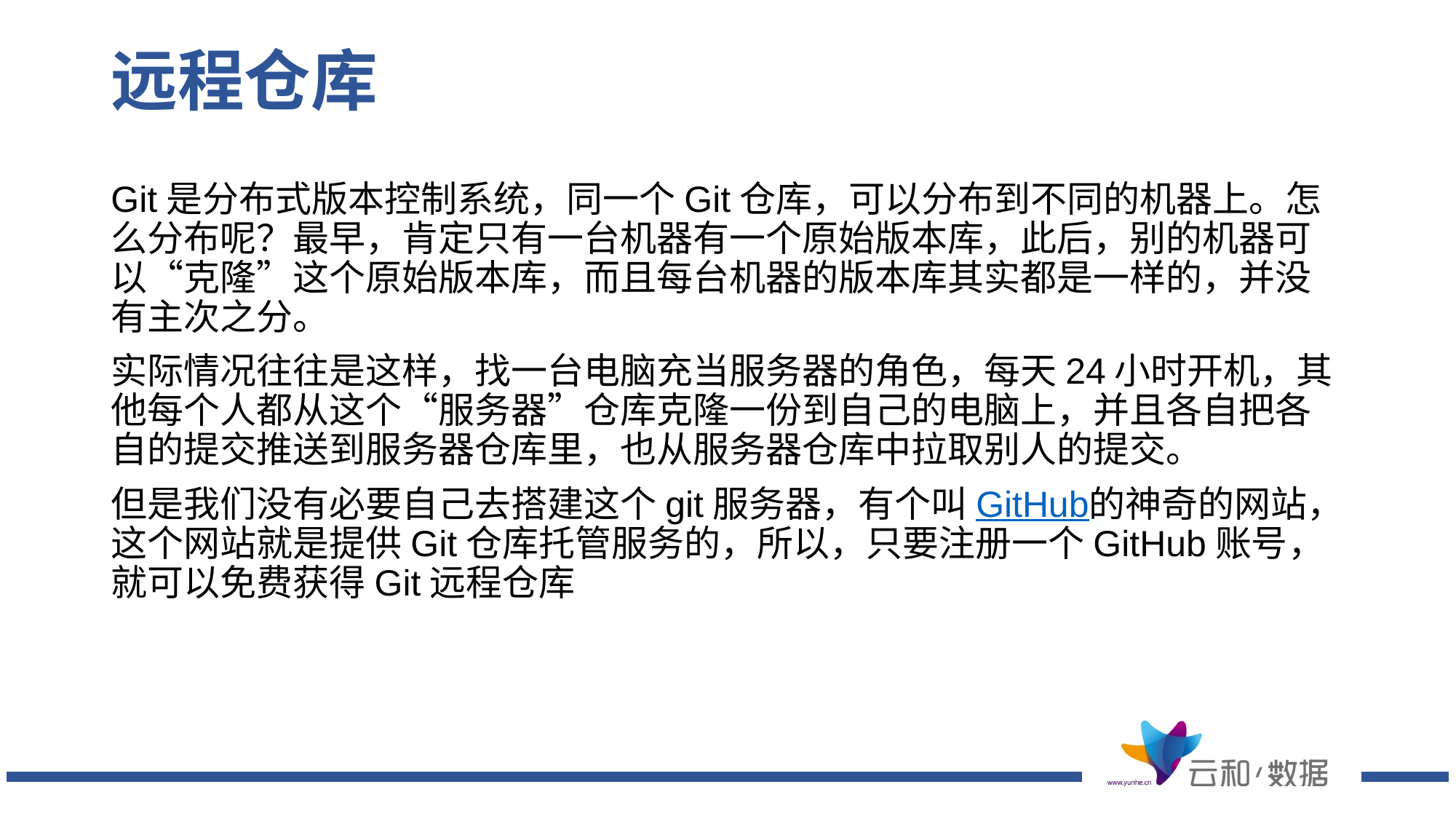

# 远程仓库
Git是分布式版本控制系统，同一个Git仓库，可以分布到不同的机器上。怎么分布呢？最早，肯定只有一台机器有一个原始版本库，此后，别的机器可以“克隆”这个原始版本库，而且每台机器的版本库其实都是一样的，并没有主次之分。
实际情况往往是这样，找一台电脑充当服务器的角色，每天24小时开机，其他每个人都从这个“服务器”仓库克隆一份到自己的电脑上，并且各自把各自的提交推送到服务器仓库里，也从服务器仓库中拉取别人的提交。
但是我们没有必要自己去搭建这个git服务器，有个叫GitHub的神奇的网站，这个网站就是提供Git仓库托管服务的，所以，只要注册一个GitHub账号，就可以免费获得Git远程仓库